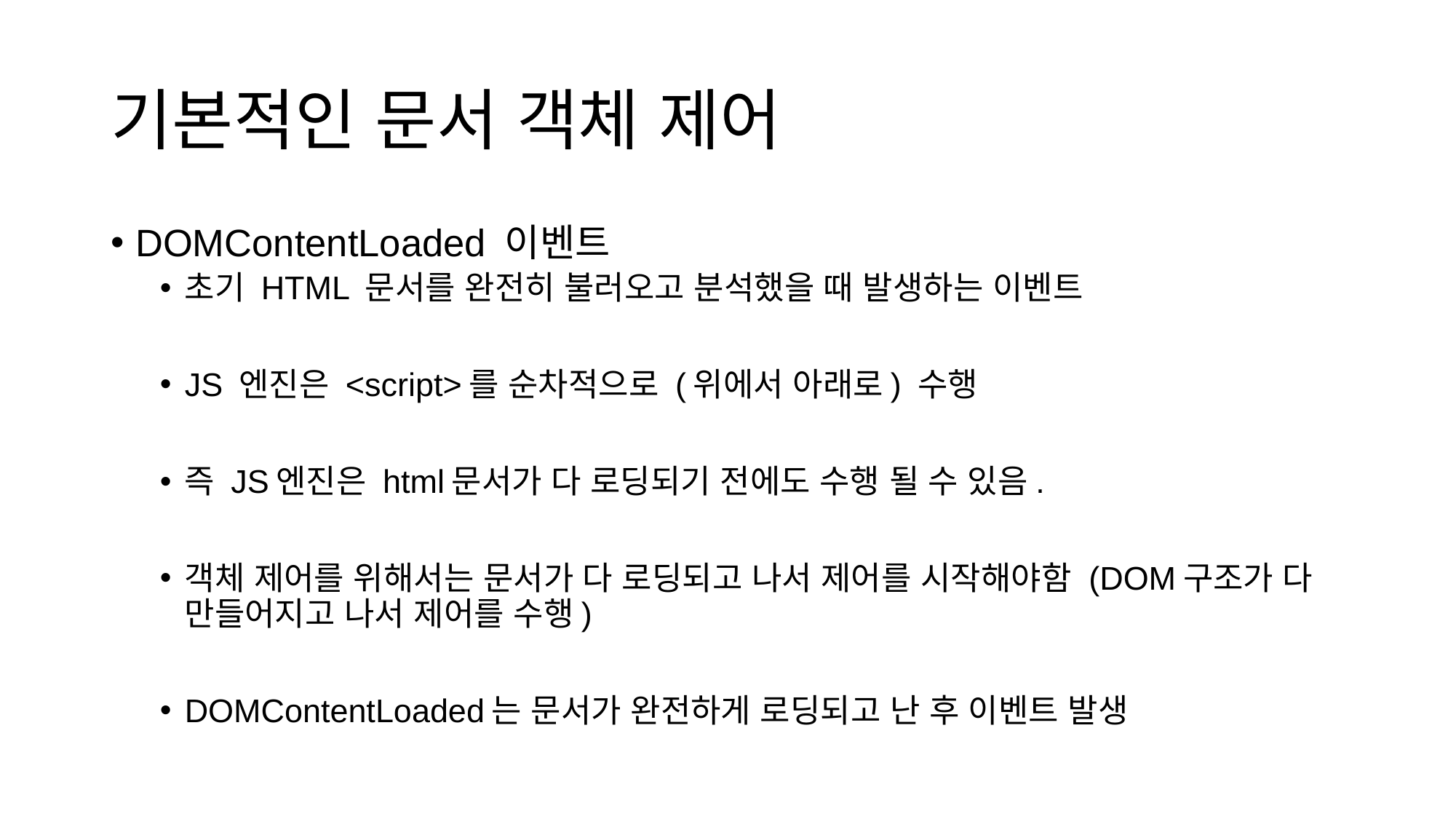

# 기본적인 문서 객체 제어
DOMContentLoaded 이벤트
초기 HTML 문서를 완전히 불러오고 분석했을 때 발생하는 이벤트

JS 엔진은 <script>를 순차적으로 (위에서 아래로) 수행

즉 JS엔진은 html문서가 다 로딩되기 전에도 수행 될 수 있음.

객체 제어를 위해서는 문서가 다 로딩되고 나서 제어를 시작해야함 (DOM구조가 다 만들어지고 나서 제어를 수행)

DOMContentLoaded는 문서가 완전하게 로딩되고 난 후 이벤트 발생